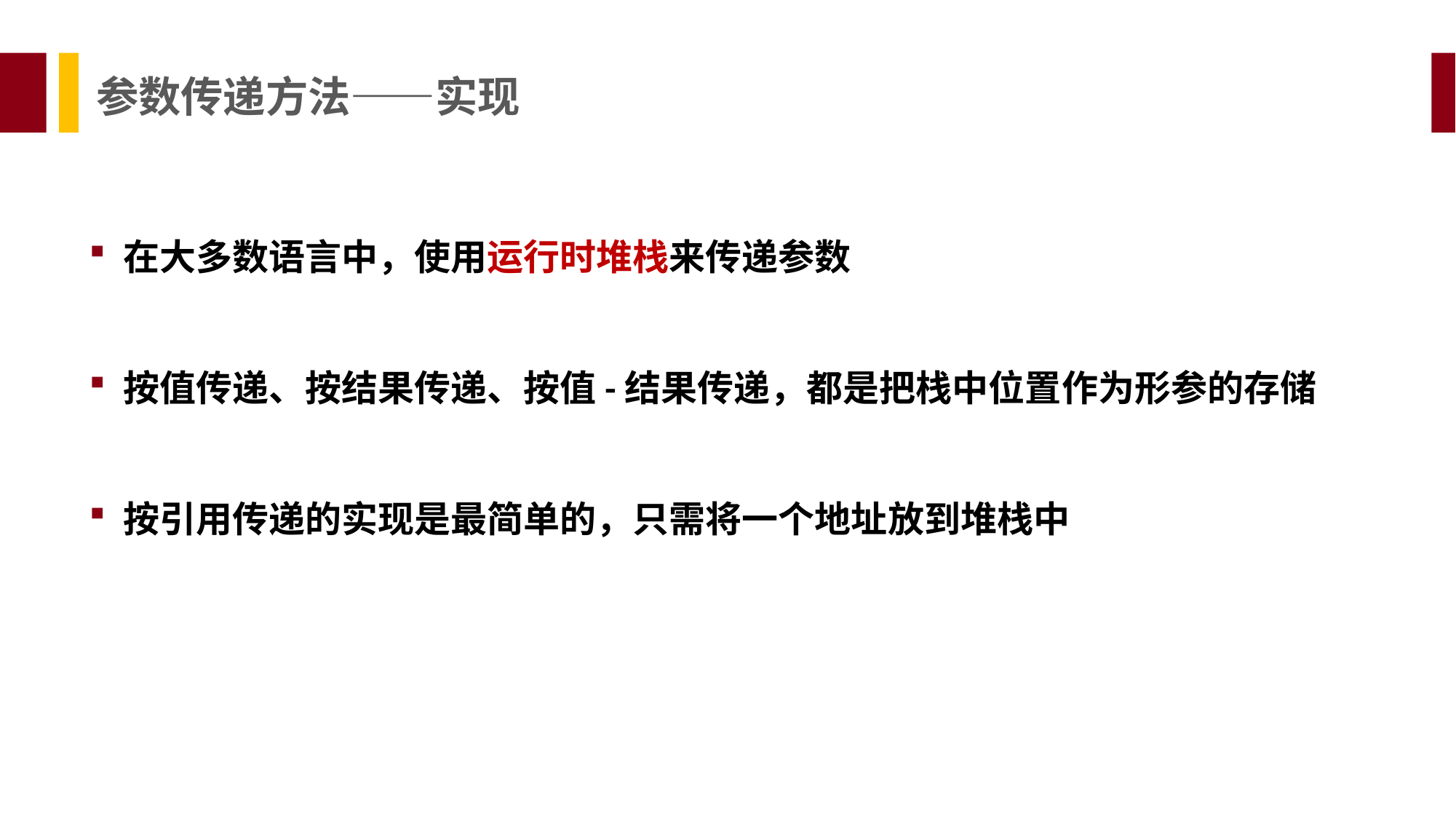

参数传递方法——实现
在大多数语言中，使用运行时堆栈来传递参数

按值传递、按结果传递、按值-结果传递，都是把栈中位置作为形参的存储

按引用传递的实现是最简单的，只需将一个地址放到堆栈中